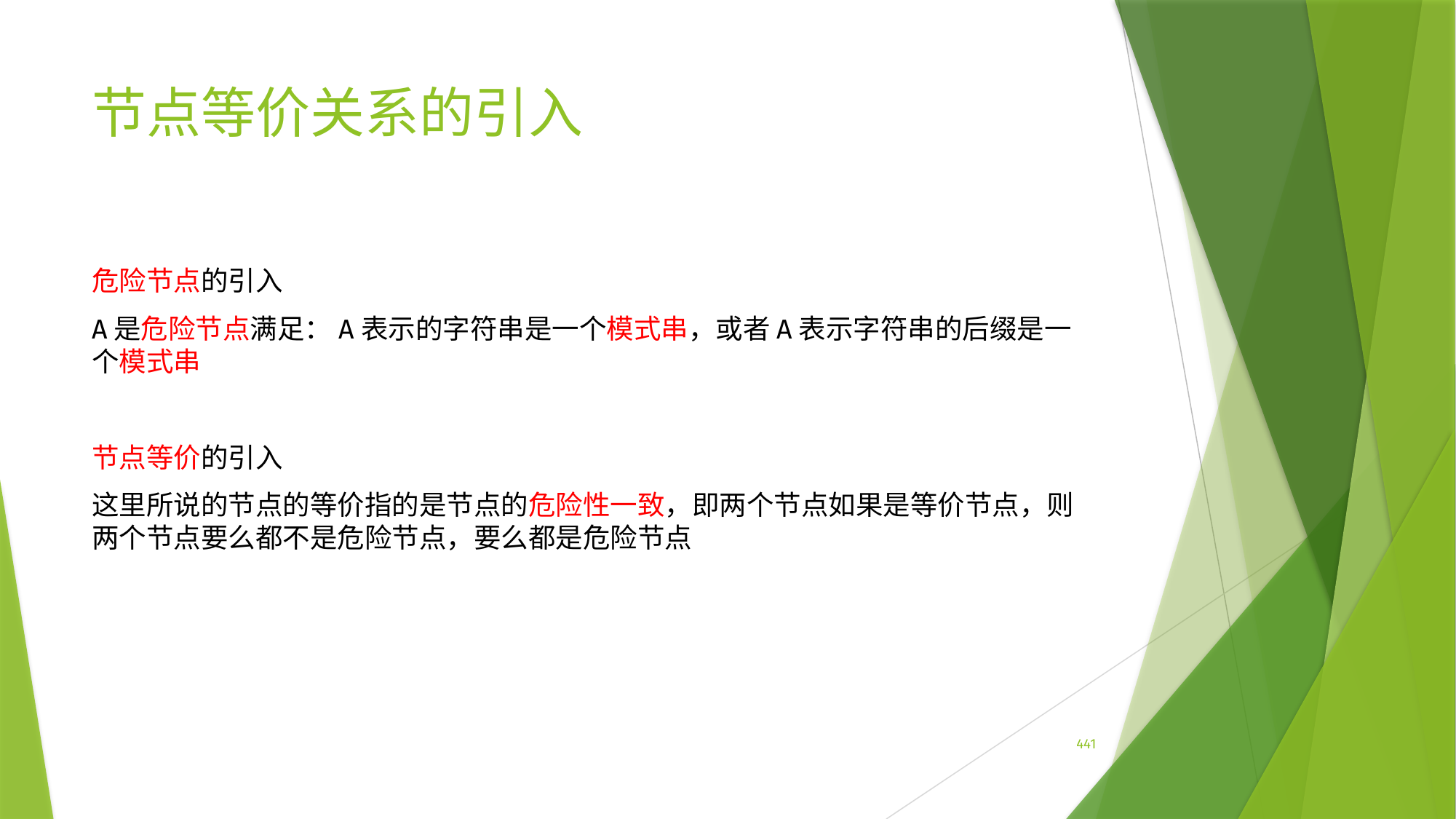

# 节点等价关系的引入
危险节点的引入
A是危险节点满足：A表示的字符串是一个模式串，或者A表示字符串的后缀是一个模式串

节点等价的引入
这里所说的节点的等价指的是节点的危险性一致，即两个节点如果是等价节点，则两个节点要么都不是危险节点，要么都是危险节点

441